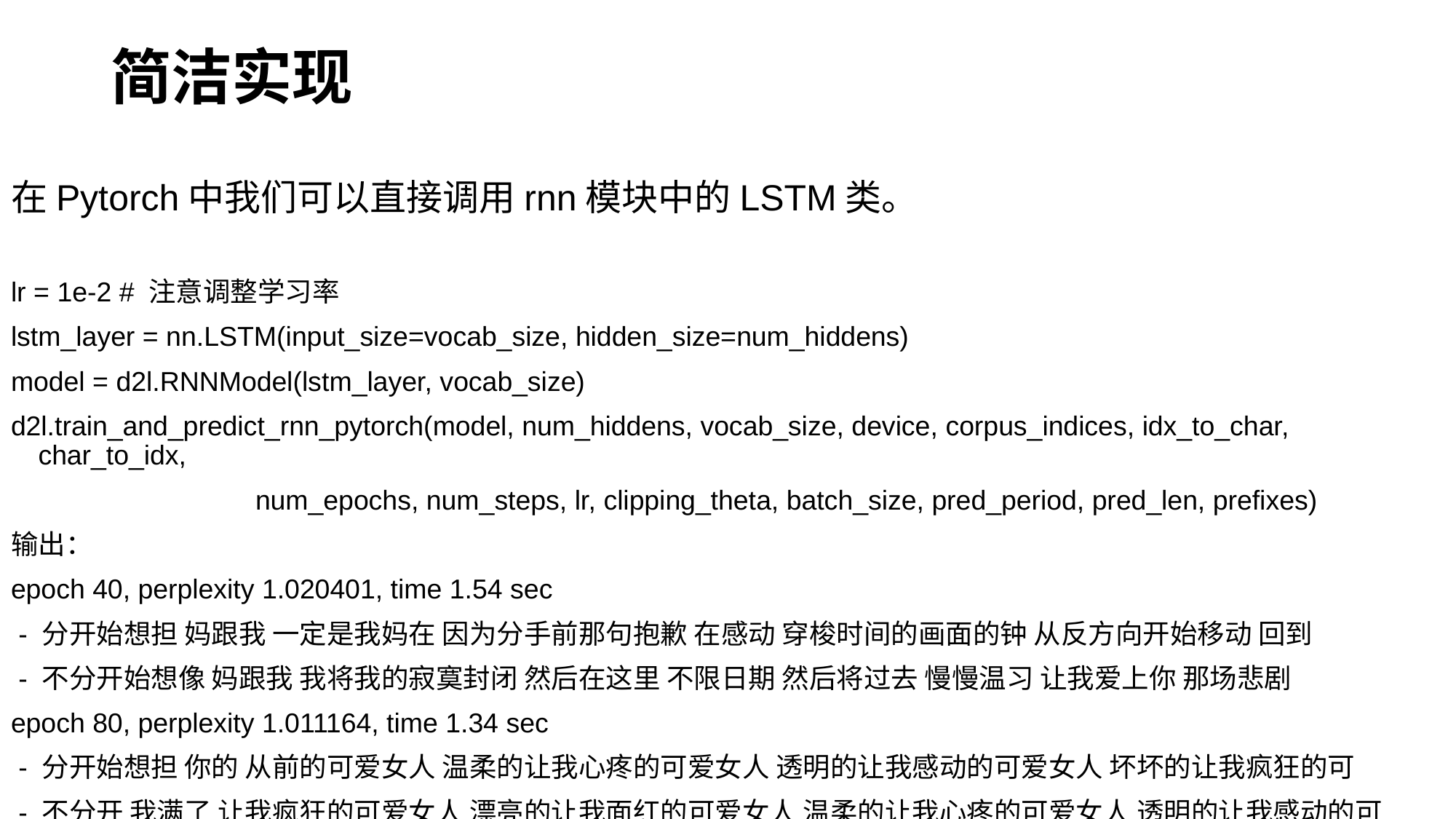

# 简洁实现
在Pytorch中我们可以直接调用rnn模块中的LSTM类。

lr = 1e-2 # 注意调整学习率
lstm_layer = nn.LSTM(input_size=vocab_size, hidden_size=num_hiddens)
model = d2l.RNNModel(lstm_layer, vocab_size)
d2l.train_and_predict_rnn_pytorch(model, num_hiddens, vocab_size, device, corpus_indices, idx_to_char, char_to_idx,
                                num_epochs, num_steps, lr, clipping_theta, batch_size, pred_period, pred_len, prefixes)
输出：
epoch 40, perplexity 1.020401, time 1.54 sec
 - 分开始想担 妈跟我 一定是我妈在 因为分手前那句抱歉 在感动 穿梭时间的画面的钟 从反方向开始移动 回到
 - 不分开始想像 妈跟我 我将我的寂寞封闭 然后在这里 不限日期 然后将过去 慢慢温习 让我爱上你 那场悲剧
epoch 80, perplexity 1.011164, time 1.34 sec
 - 分开始想担 你的 从前的可爱女人 温柔的让我心疼的可爱女人 透明的让我感动的可爱女人 坏坏的让我疯狂的可
 - 不分开 我满了 让我疯狂的可爱女人 漂亮的让我面红的可爱女人 温柔的让我心疼的可爱女人 透明的让我感动的可